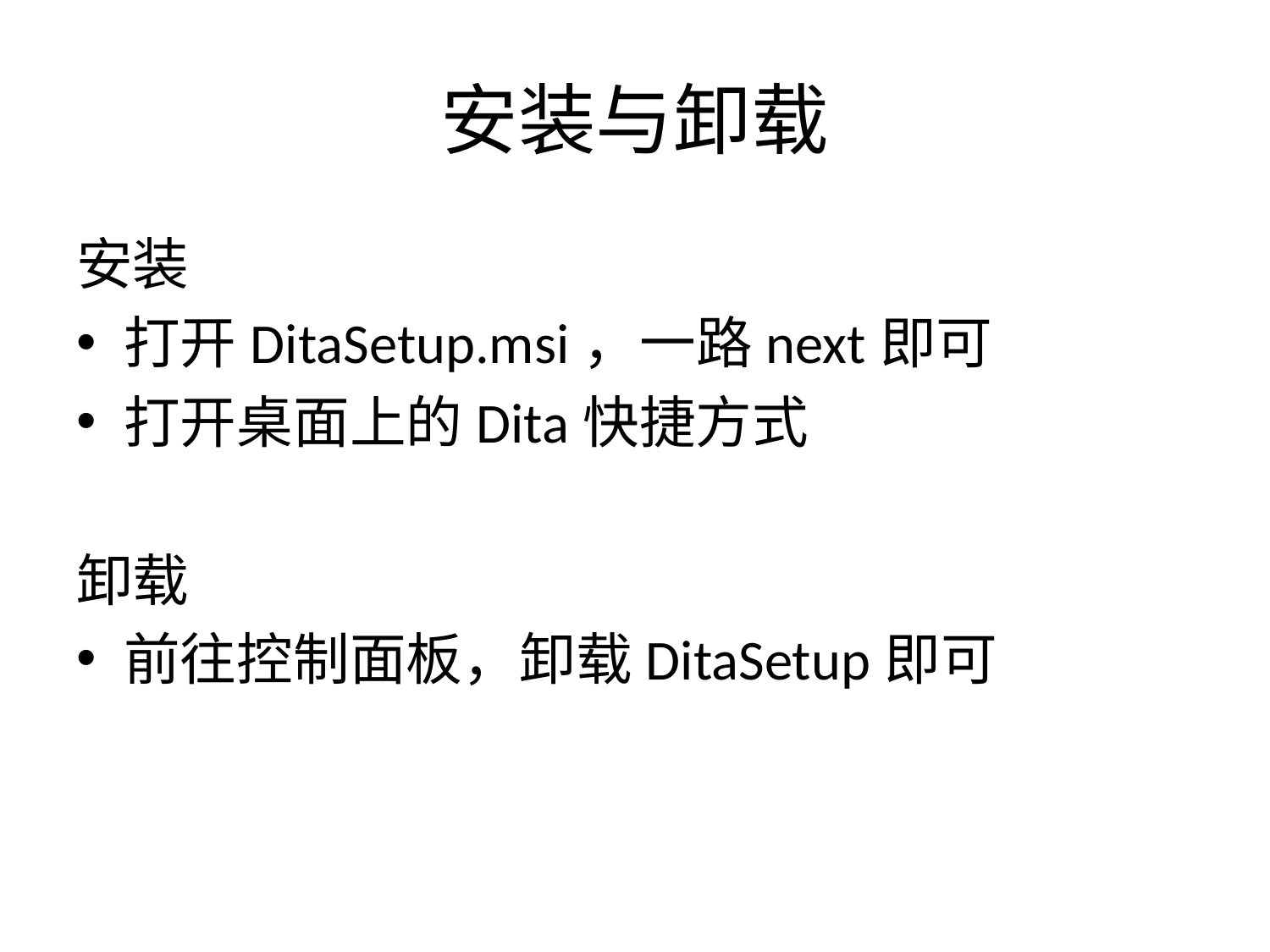

# 安装与卸载
安装
打开DitaSetup.msi，一路next即可
打开桌面上的Dita快捷方式

卸载
前往控制面板，卸载DitaSetup即可